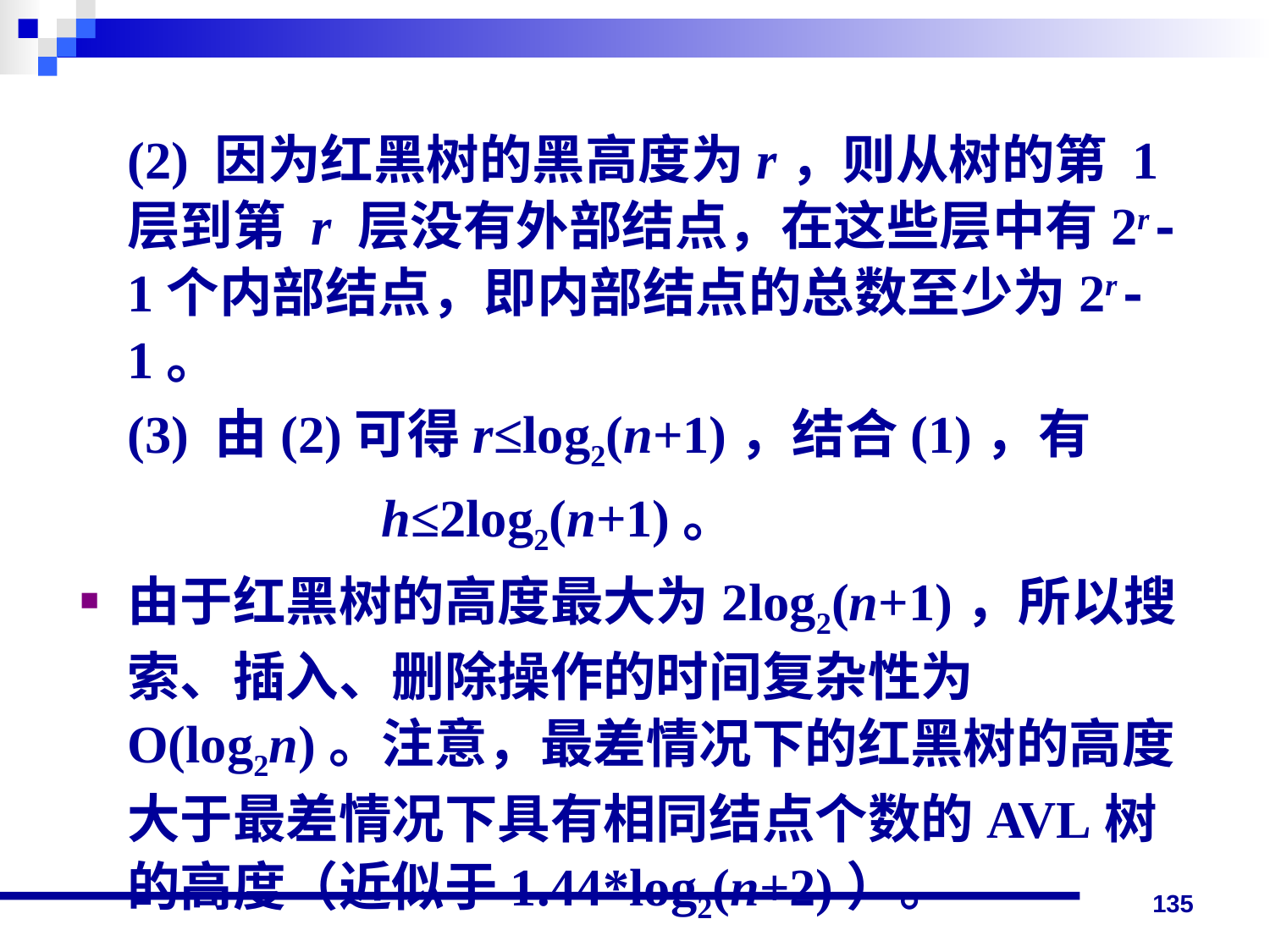

(2) 因为红黑树的黑高度为r，则从树的第 1 层到第 r 层没有外部结点，在这些层中有2r-1个内部结点，即内部结点的总数至少为2r-1。
	(3) 由(2)可得r≤log2(n+1)，结合(1)，有
			h≤2log2(n+1)。
由于红黑树的高度最大为2log2(n+1)，所以搜索、插入、删除操作的时间复杂性为O(log2n)。注意，最差情况下的红黑树的高度大于最差情况下具有相同结点个数的AVL树的高度（近似于1.44*log2(n+2)）。
135